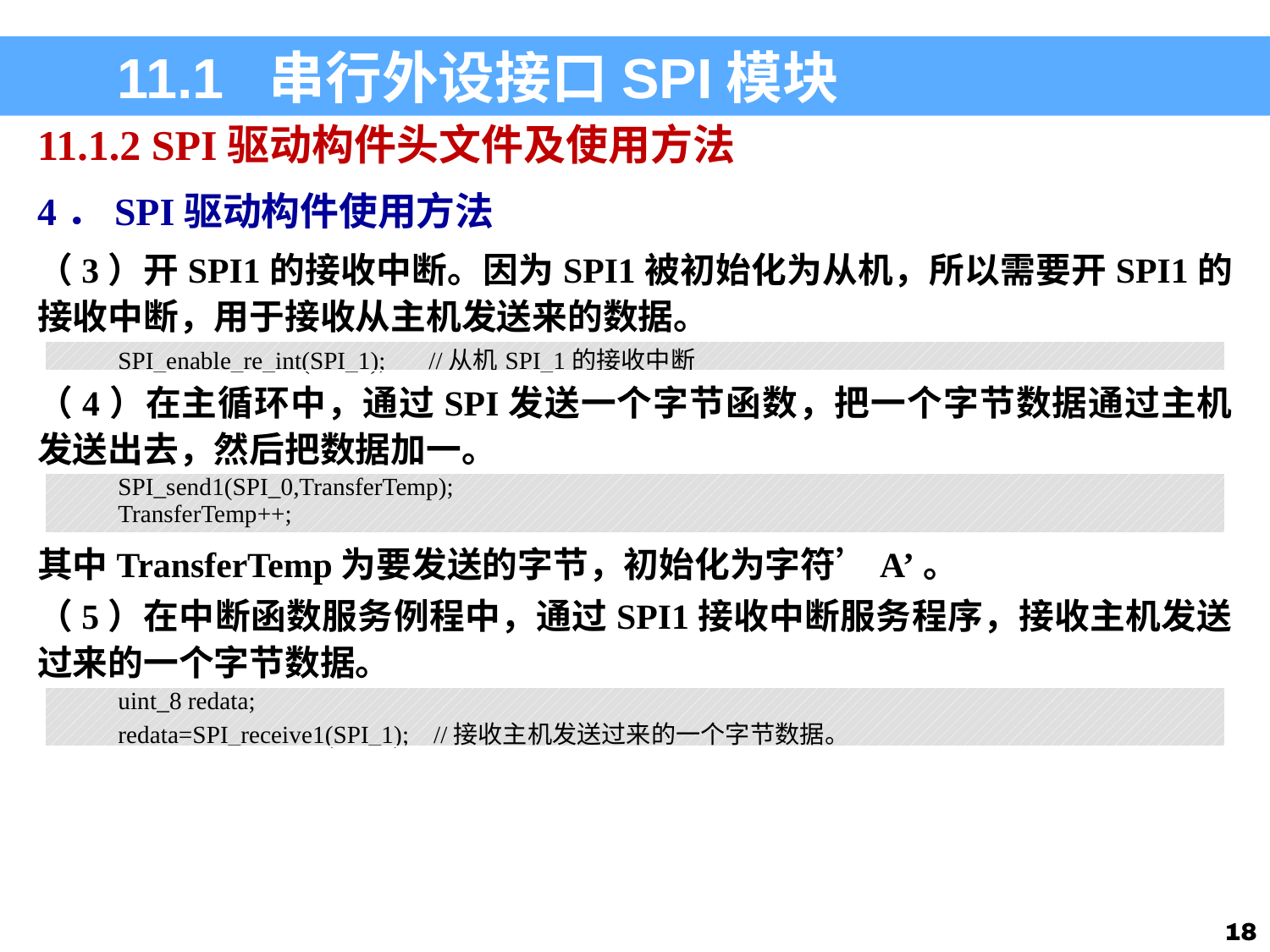

11.1  串行外设接口SPI模块
11.1.2 SPI驱动构件头文件及使用方法
4．SPI驱动构件使用方法
（3）开SPI1的接收中断。因为SPI1被初始化为从机，所以需要开SPI1的接收中断，用于接收从主机发送来的数据。
| SPI\_enable\_re\_int(SPI\_1); //从机SPI\_1的接收中断 |
| --- |
（4）在主循环中，通过SPI发送一个字节函数，把一个字节数据通过主机发送出去，然后把数据加一。
| SPI\_send1(SPI\_0,TransferTemp); TransferTemp++; |
| --- |
其中TransferTemp为要发送的字节，初始化为字符’A’。
（5）在中断函数服务例程中，通过SPI1接收中断服务程序，接收主机发送过来的一个字节数据。
| uint\_8 redata; redata=SPI\_receive1(SPI\_1); //接收主机发送过来的一个字节数据。 |
| --- |
18